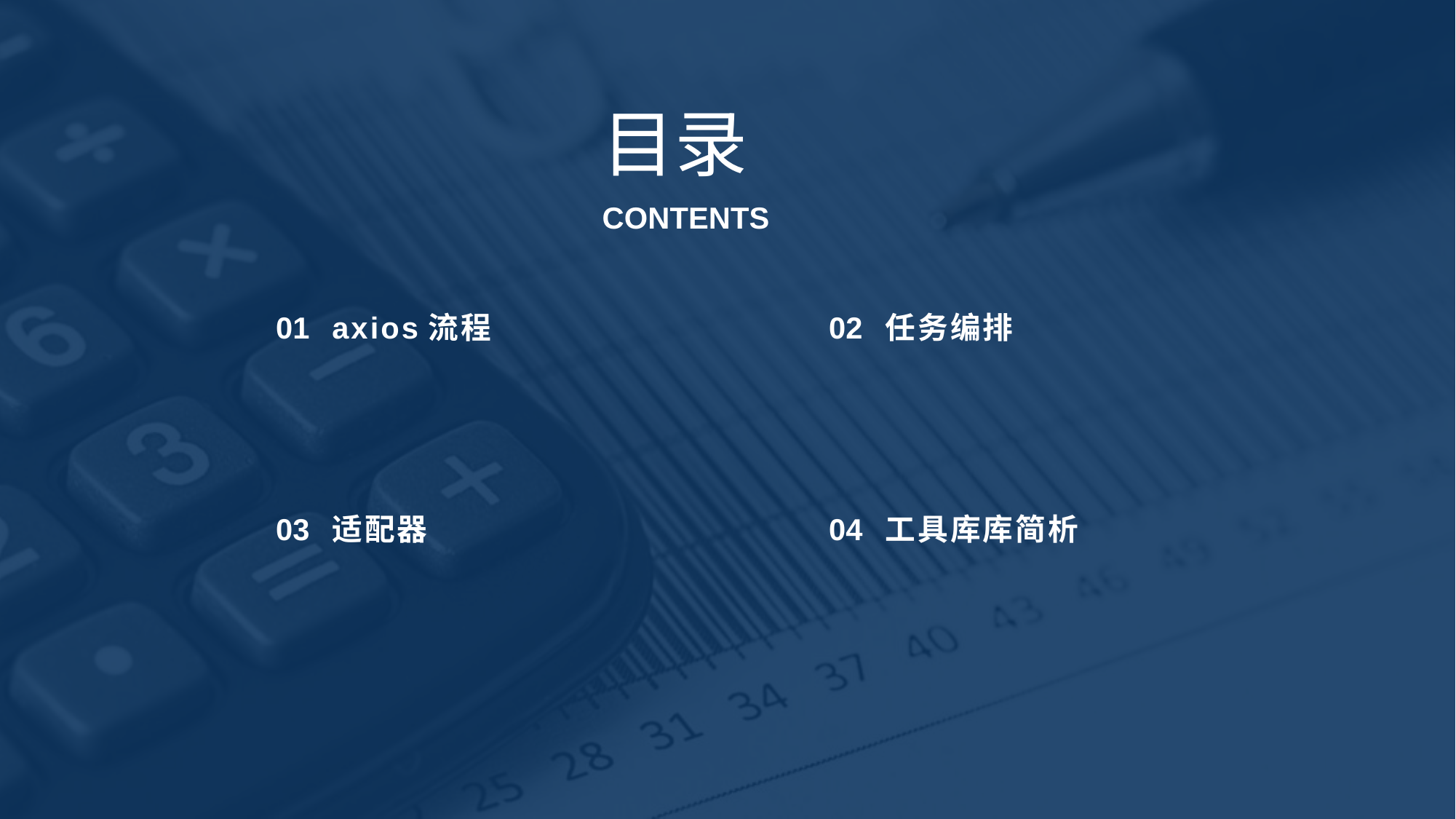

目录
CONTENTS
01
axios流程
02
任务编排
03
适配器
04
工具库库简析